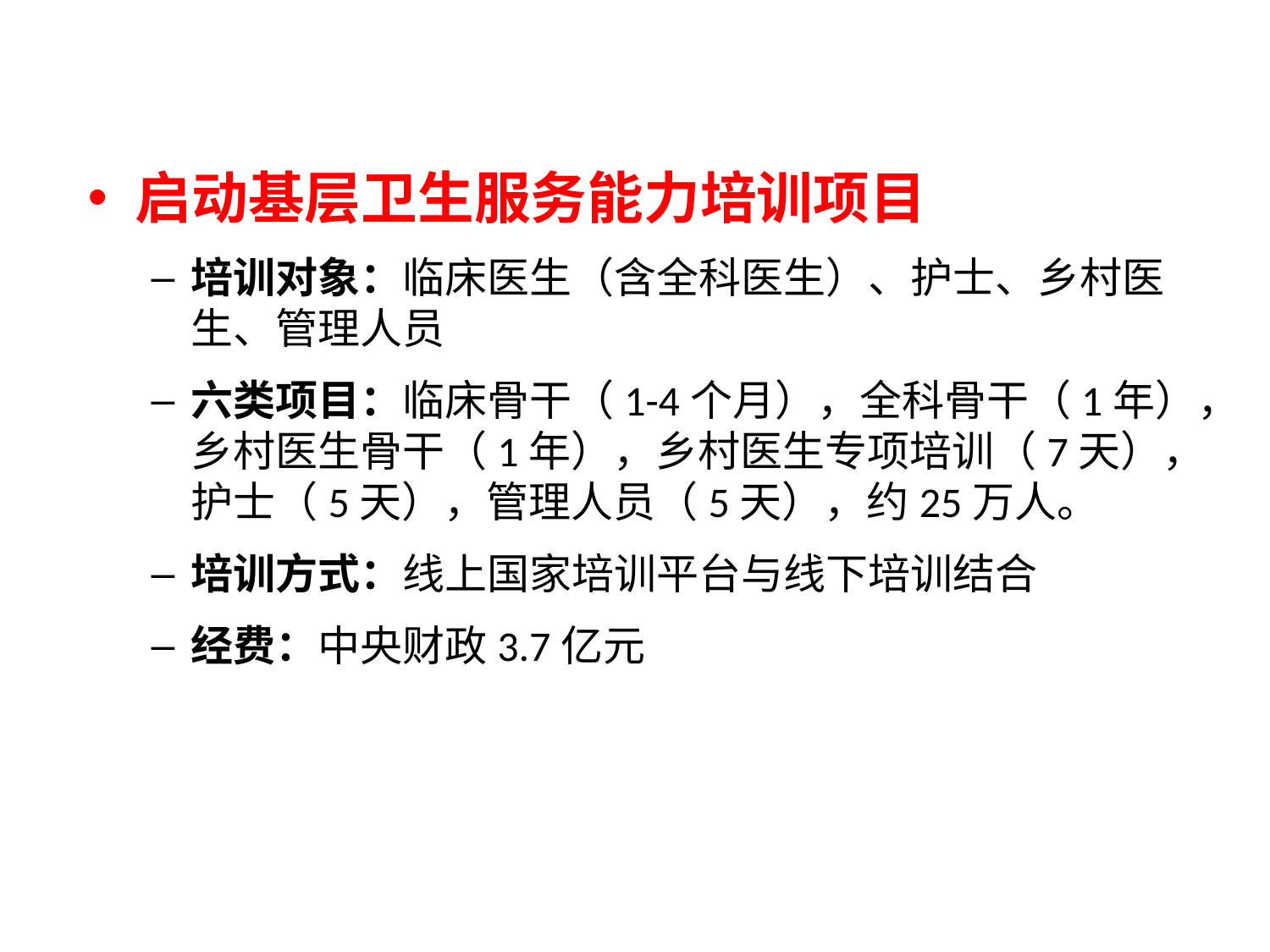

启动基层卫生服务能力培训项目
培训对象：临床医生（含全科医生）、护士、乡村医生、管理人员
六类项目：临床骨干（1-4个月），全科骨干（1年），乡村医生骨干（1年），乡村医生专项培训（7天），护士（5天），管理人员（5天），约25万人。
培训方式：线上国家培训平台与线下培训结合
经费：中央财政3.7亿元